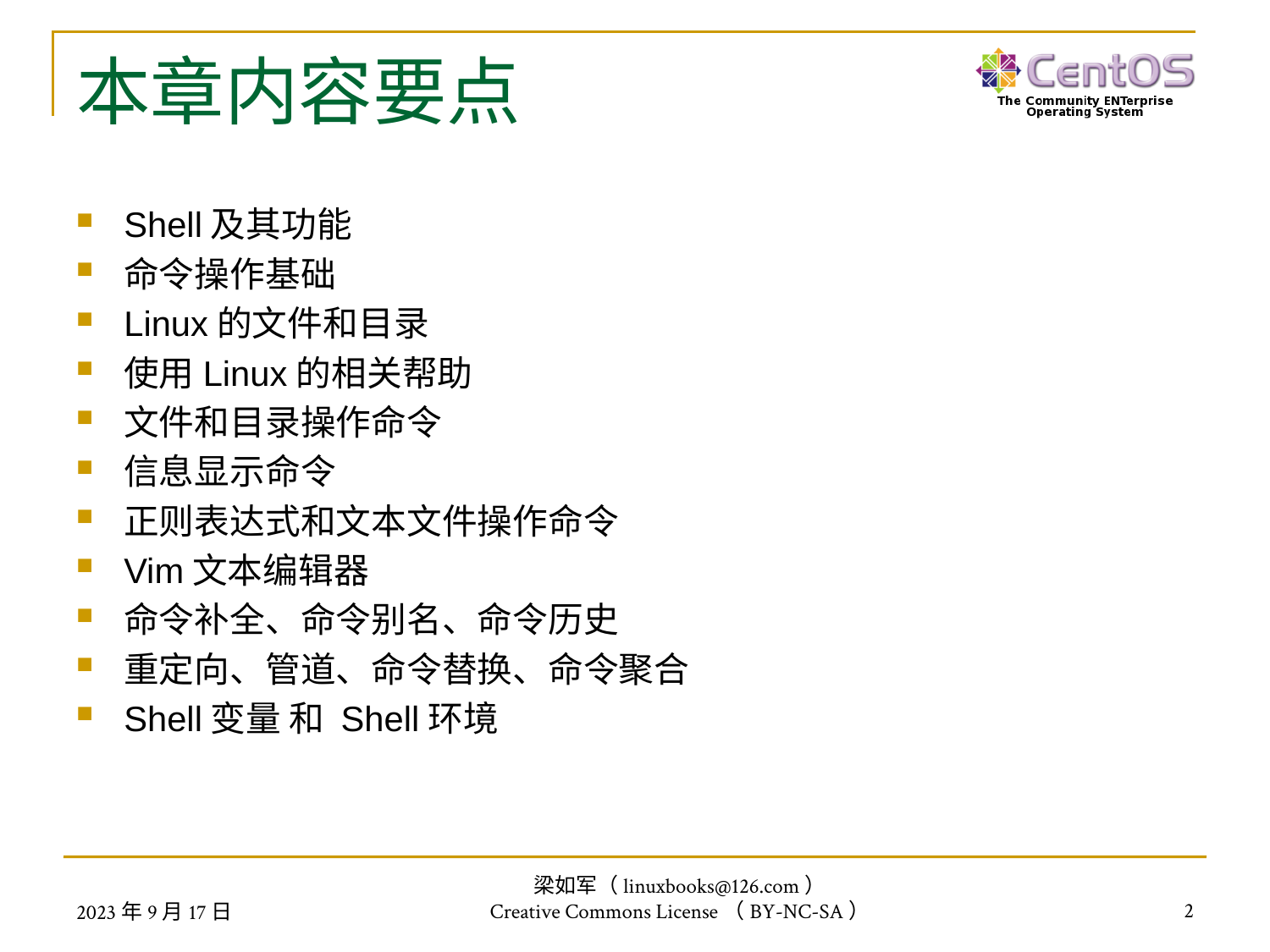

# 本章内容要点
Shell及其功能
命令操作基础
Linux的文件和目录
使用Linux的相关帮助
文件和目录操作命令
信息显示命令
正则表达式和文本文件操作命令
Vim文本编辑器
命令补全、命令别名、命令历史
重定向、管道、命令替换、命令聚合
Shell变量 和 Shell环境
梁如军（linuxbooks@126.com）
Creative Commons License（BY-NC-SA）
2023年9月17日
2